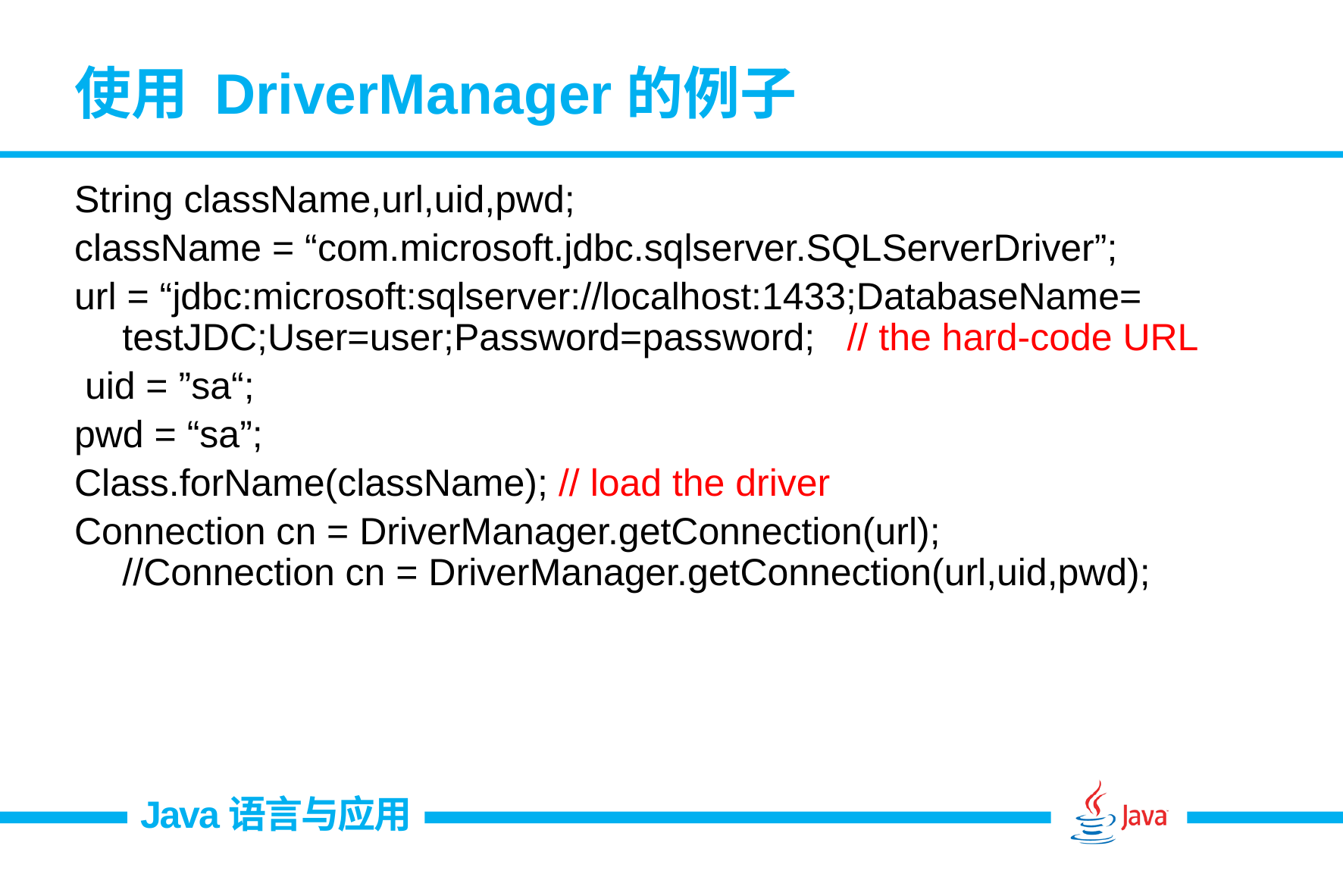

# 使用 DriverManager的例子
String className,url,uid,pwd;
className = “com.microsoft.jdbc.sqlserver.SQLServerDriver”;
url = “jdbc:microsoft:sqlserver://localhost:1433;DatabaseName= testJDC;User=user;Password=password;   // the hard-code URL
 uid = ”sa“;
pwd = “sa”;
Class.forName(className); // load the driver
Connection cn = DriverManager.getConnection(url);
//Connection cn = DriverManager.getConnection(url,uid,pwd);